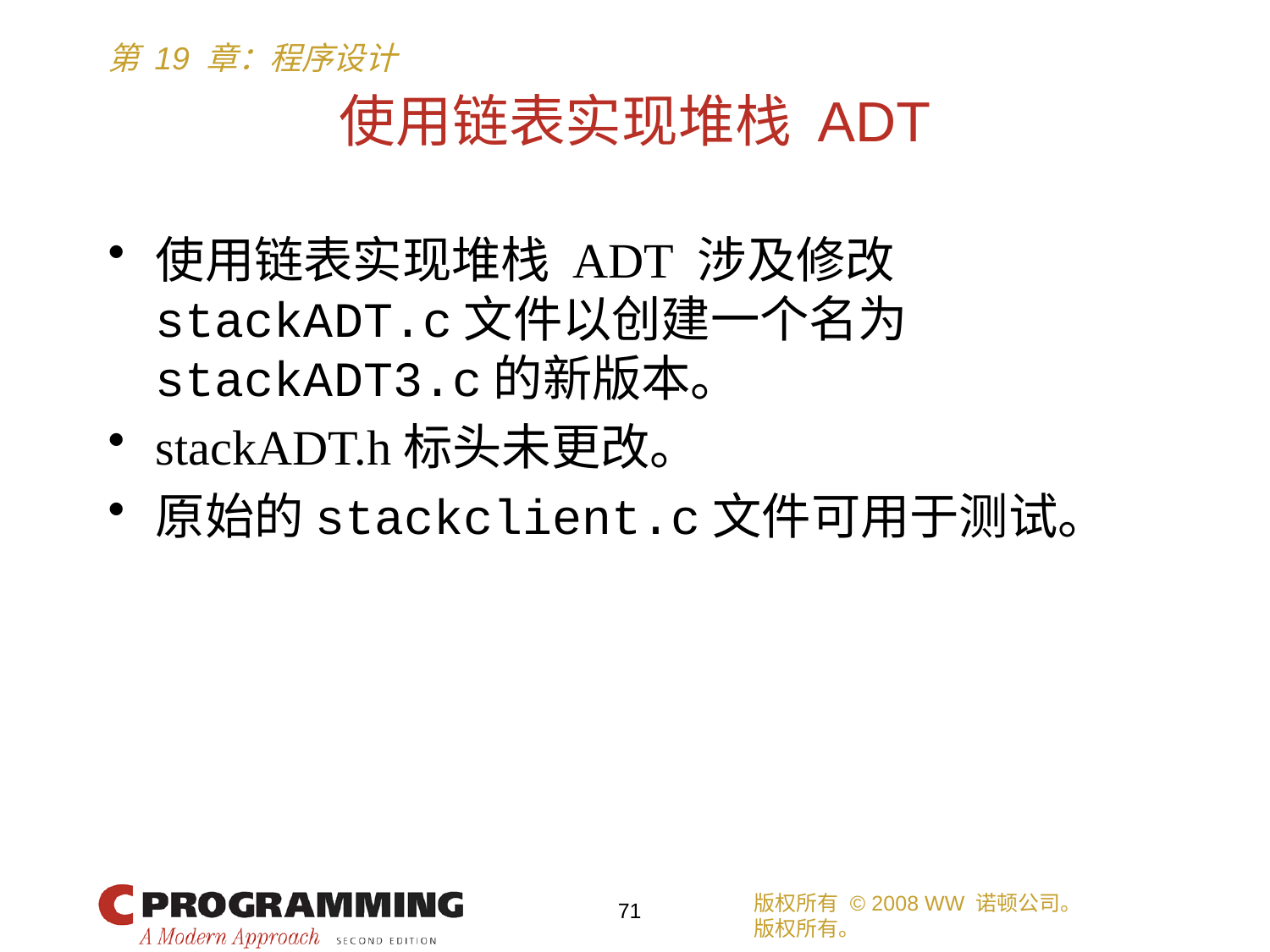

# 使用链表实现堆栈 ADT
使用链表实现堆栈 ADT 涉及修改stackADT.c文件以创建一个名为stackADT3.c的新版本。
stackADT.h标头未更改。
原始的stackclient.c文件可用于测试。
版权所有 © 2008 WW 诺顿公司。
版权所有。
71